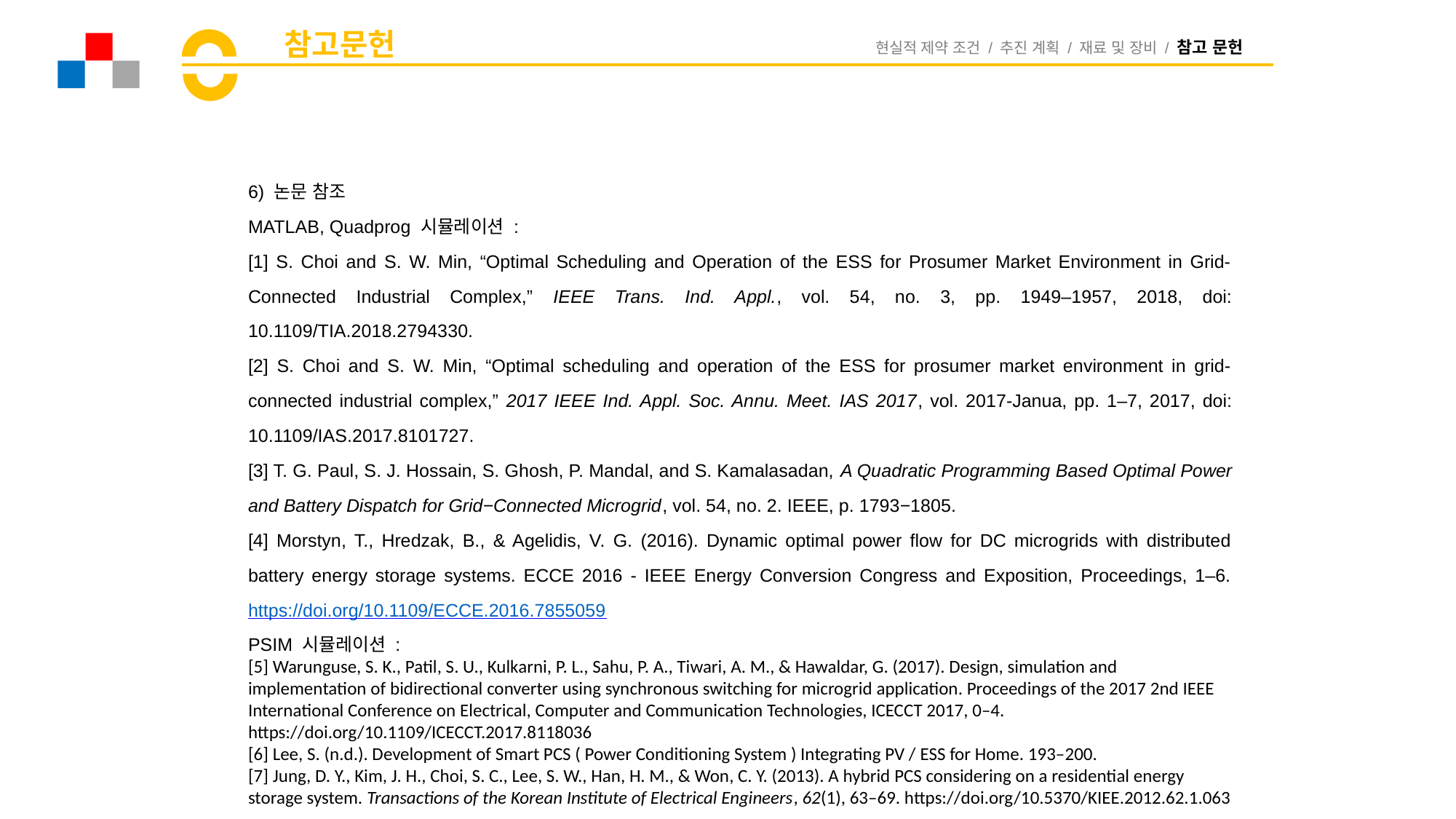

# 참고문헌
현실적 제약 조건 / 추진 계획 / 재료 및 장비 / 참고 문헌

6) 논문 참조
MATLAB, Quadprog 시뮬레이션 :
[1] S. Choi and S. W. Min, “Optimal Scheduling and Operation of the ESS for Prosumer Market Environment in Grid-Connected Industrial Complex,” IEEE Trans. Ind. Appl., vol. 54, no. 3, pp. 1949–1957, 2018, doi: 10.1109/TIA.2018.2794330.
[2] S. Choi and S. W. Min, “Optimal scheduling and operation of the ESS for prosumer market environment in grid-connected industrial complex,” 2017 IEEE Ind. Appl. Soc. Annu. Meet. IAS 2017, vol. 2017-Janua, pp. 1–7, 2017, doi: 10.1109/IAS.2017.8101727.
[3] T. G. Paul, S. J. Hossain, S. Ghosh, P. Mandal, and S. Kamalasadan, A Quadratic Programming Based Optimal Power and Battery Dispatch for Grid−Connected Microgrid, vol. 54, no. 2. IEEE, p. 1793−1805.
[4] Morstyn, T., Hredzak, B., & Agelidis, V. G. (2016). Dynamic optimal power flow for DC microgrids with distributed battery energy storage systems. ECCE 2016 - IEEE Energy Conversion Congress and Exposition, Proceedings, 1–6. https://doi.org/10.1109/ECCE.2016.7855059
PSIM 시뮬레이션 :
[5] Warunguse, S. K., Patil, S. U., Kulkarni, P. L., Sahu, P. A., Tiwari, A. M., & Hawaldar, G. (2017). Design, simulation and implementation of bidirectional converter using synchronous switching for microgrid application. Proceedings of the 2017 2nd IEEE International Conference on Electrical, Computer and Communication Technologies, ICECCT 2017, 0–4. https://doi.org/10.1109/ICECCT.2017.8118036
[6] Lee, S. (n.d.). Development of Smart PCS ( Power Conditioning System ) Integrating PV / ESS for Home. 193–200.
[7] Jung, D. Y., Kim, J. H., Choi, S. C., Lee, S. W., Han, H. M., & Won, C. Y. (2013). A hybrid PCS considering on a residential energy storage system. Transactions of the Korean Institute of Electrical Engineers, 62(1), 63–69. https://doi.org/10.5370/KIEE.2012.62.1.063